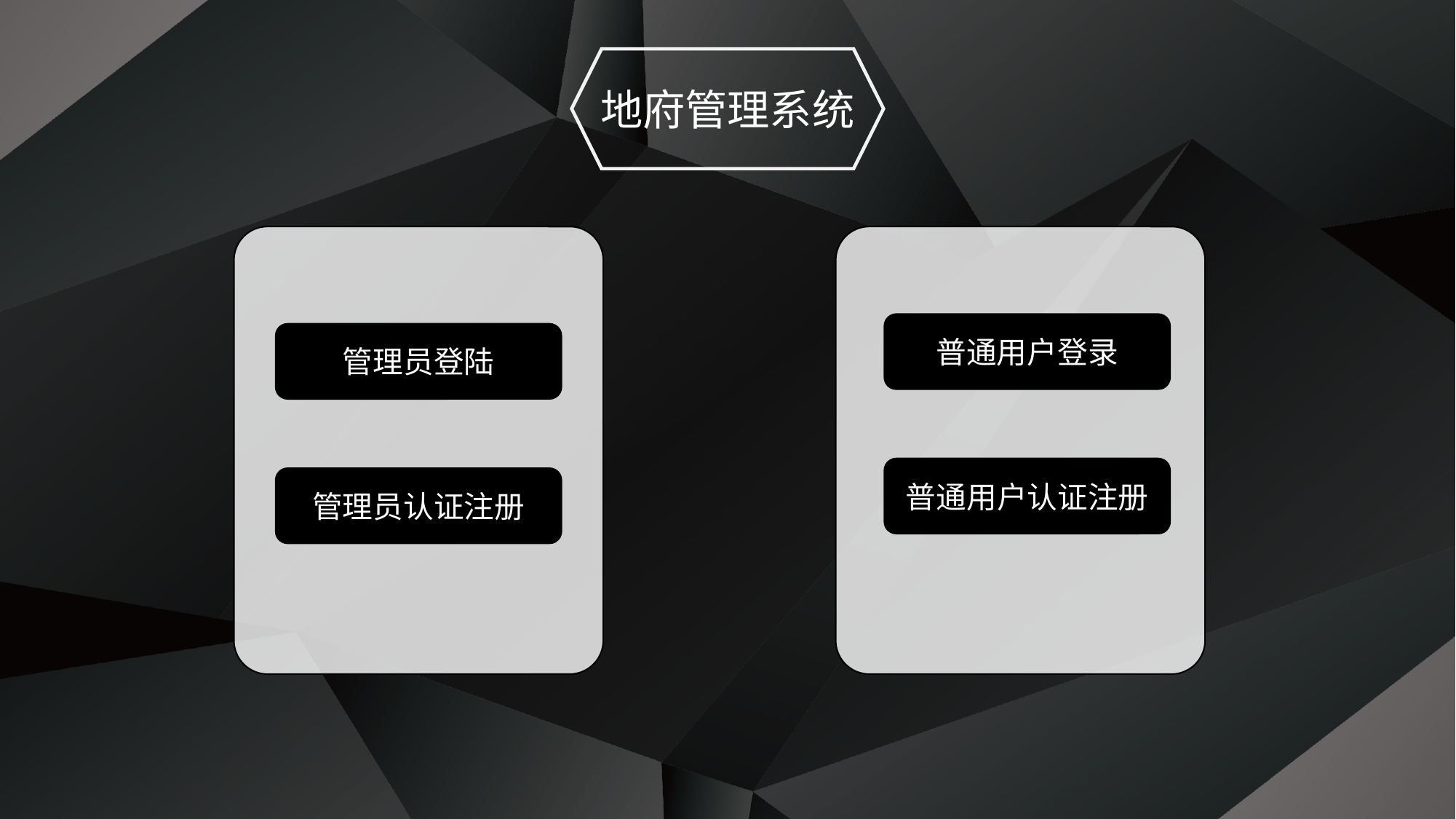

地府管理系统

普通用户登录
管理员登陆
普通用户认证注册
管理员认证注册